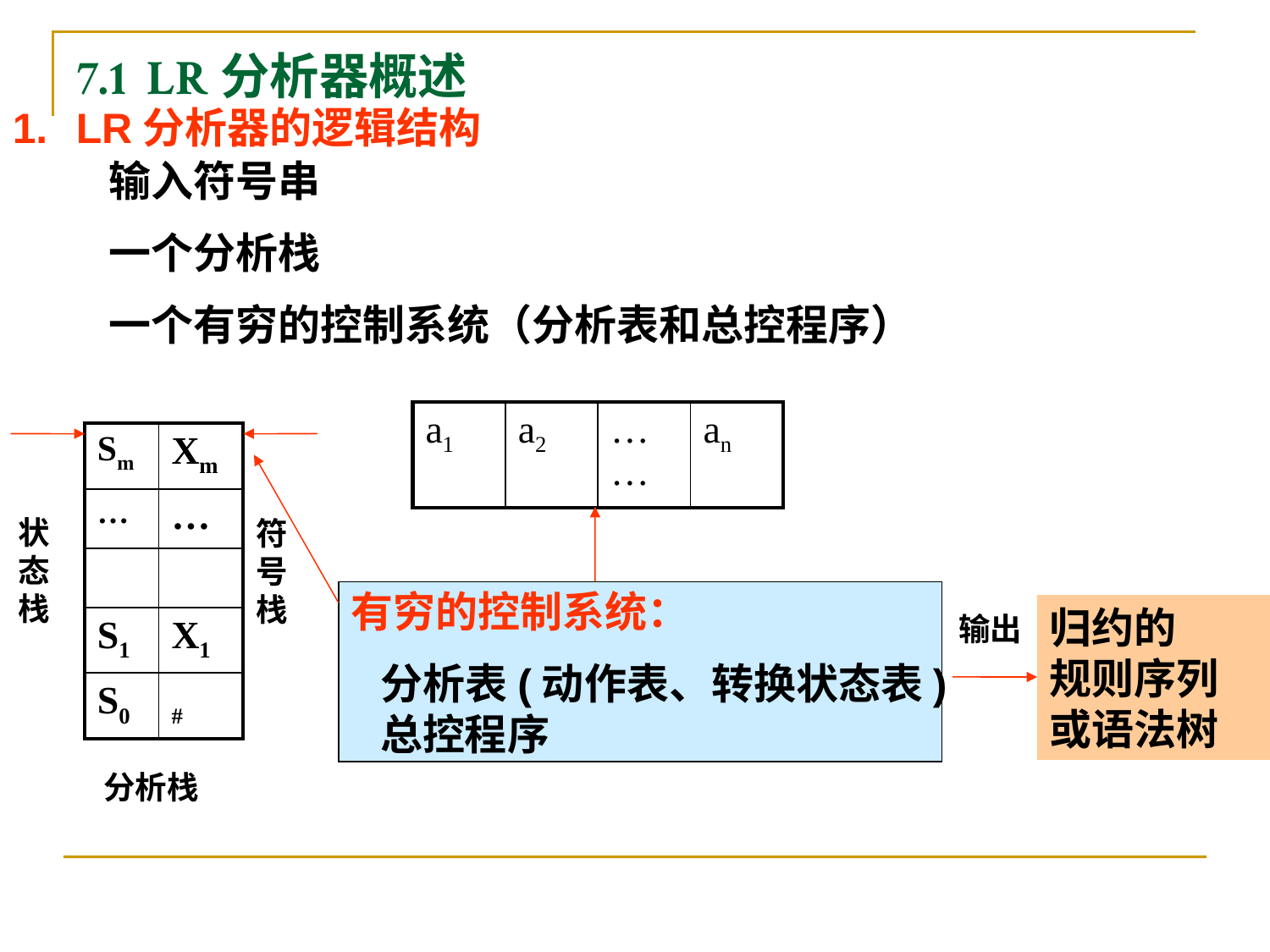

# 7.1  LR分析器概述
LR分析器的逻辑结构

   输入符号串
   一个分析栈
   一个有穷的控制系统（分析表和总控程序）
| a1 | a2 | …… | an |
| --- | --- | --- | --- |
| Sm | Xm |
| --- | --- |
| … | … |
|  |  |
| S1 | X1 |
| S0 | # |

状态栈

符号栈
有穷的控制系统：
  分析表(动作表、转换状态表)
  总控程序
归约的
规则序列或语法树
输出

分析栈
26